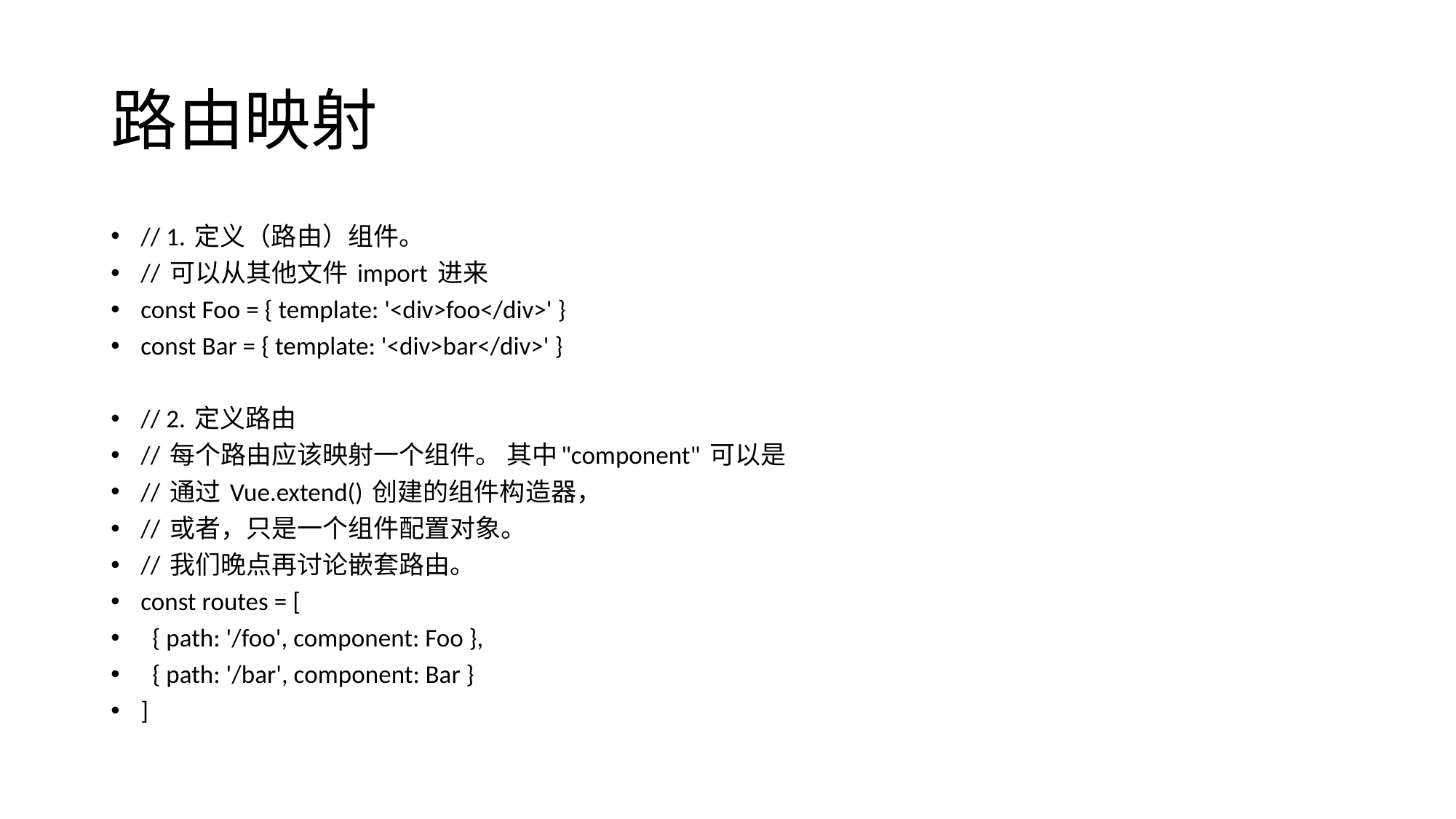

# 路由映射
// 1. 定义（路由）组件。
// 可以从其他文件 import 进来
const Foo = { template: '<div>foo</div>' }
const Bar = { template: '<div>bar</div>' }

// 2. 定义路由
// 每个路由应该映射一个组件。 其中"component" 可以是
// 通过 Vue.extend() 创建的组件构造器，
// 或者，只是一个组件配置对象。
// 我们晚点再讨论嵌套路由。
const routes = [
  { path: '/foo', component: Foo },
  { path: '/bar', component: Bar }
]